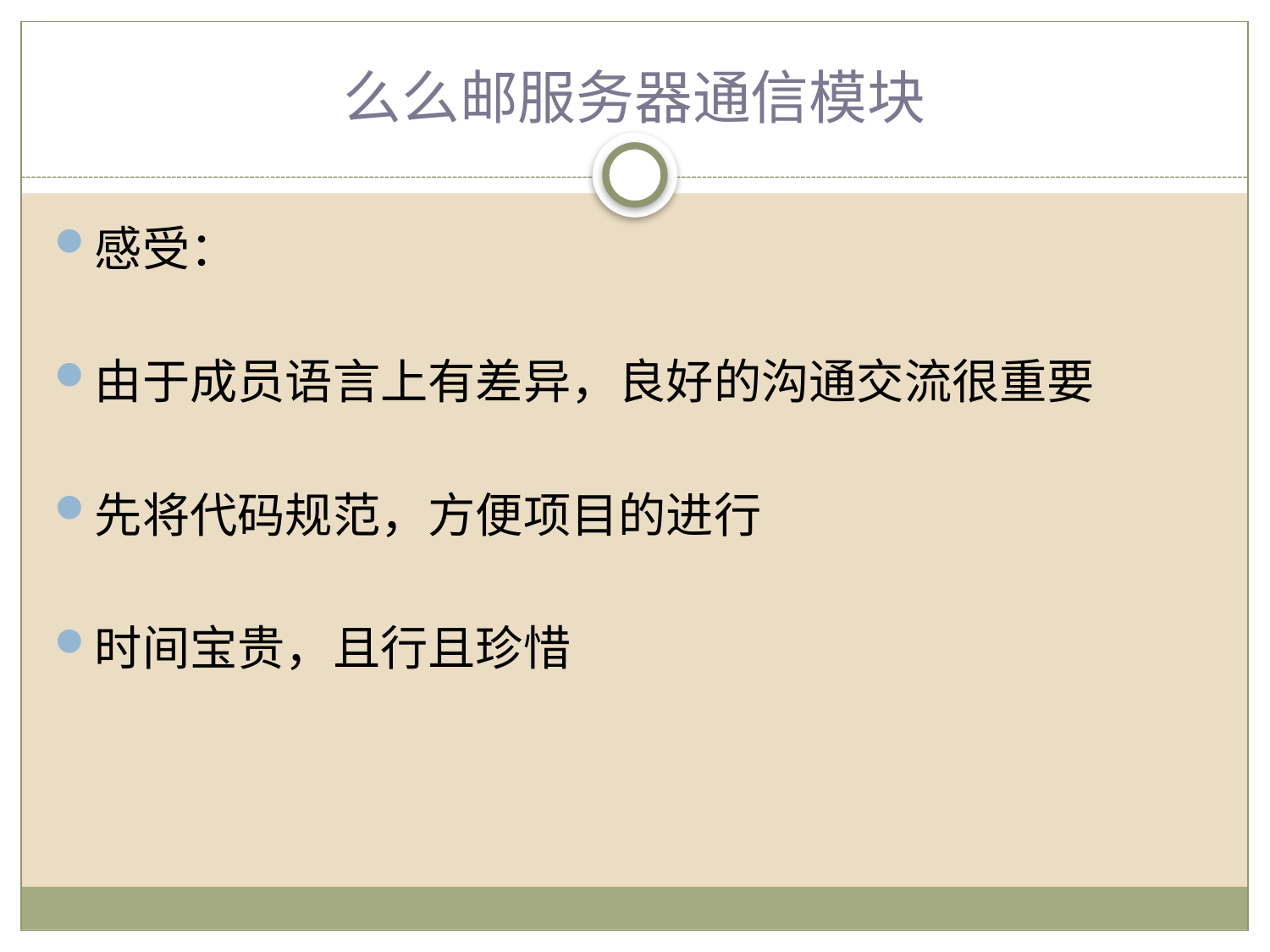

# 么么邮服务器通信模块
感受：

由于成员语言上有差异，良好的沟通交流很重要

先将代码规范，方便项目的进行

时间宝贵，且行且珍惜